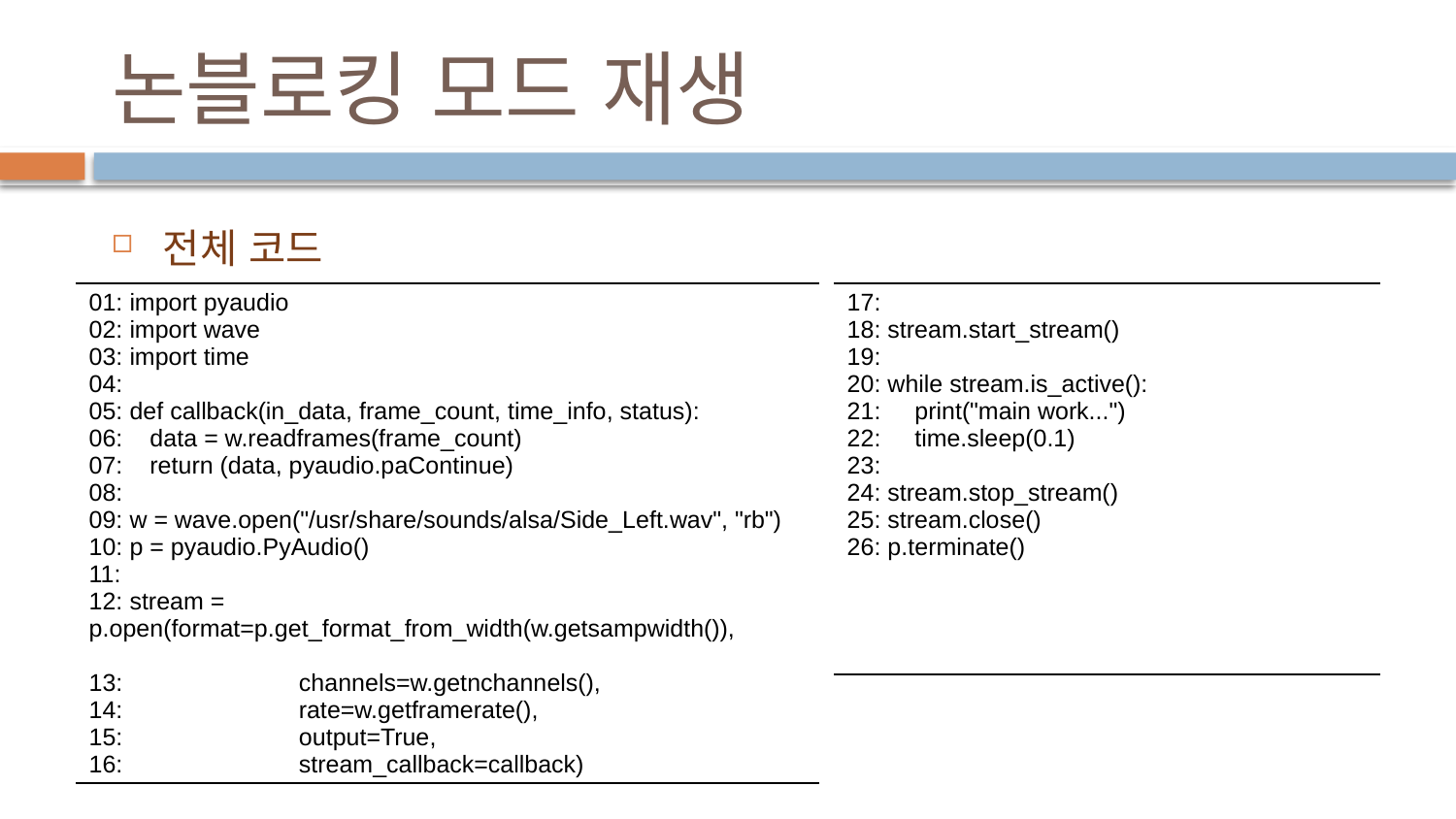

# 논블로킹 모드 재생
전체 코드
| 01: import pyaudio 02: import wave 03: import time 04: 05: def callback(in\_data, frame\_count, time\_info, status): 06: data = w.readframes(frame\_count) 07: return (data, pyaudio.paContinue) 08: 09: w = wave.open("/usr/share/sounds/alsa/Side\_Left.wav", "rb") 10: p = pyaudio.PyAudio() 11: 12: stream = p.open(format=p.get\_format\_from\_width(w.getsampwidth()), 13: channels=w.getnchannels(), 14: rate=w.getframerate(), 15: output=True, 16: stream\_callback=callback) |
| --- |
| 17: 18: stream.start\_stream() 19: 20: while stream.is\_active(): 21: print("main work...") 22: time.sleep(0.1) 23: 24: stream.stop\_stream() 25: stream.close() 26: p.terminate() |
| --- |